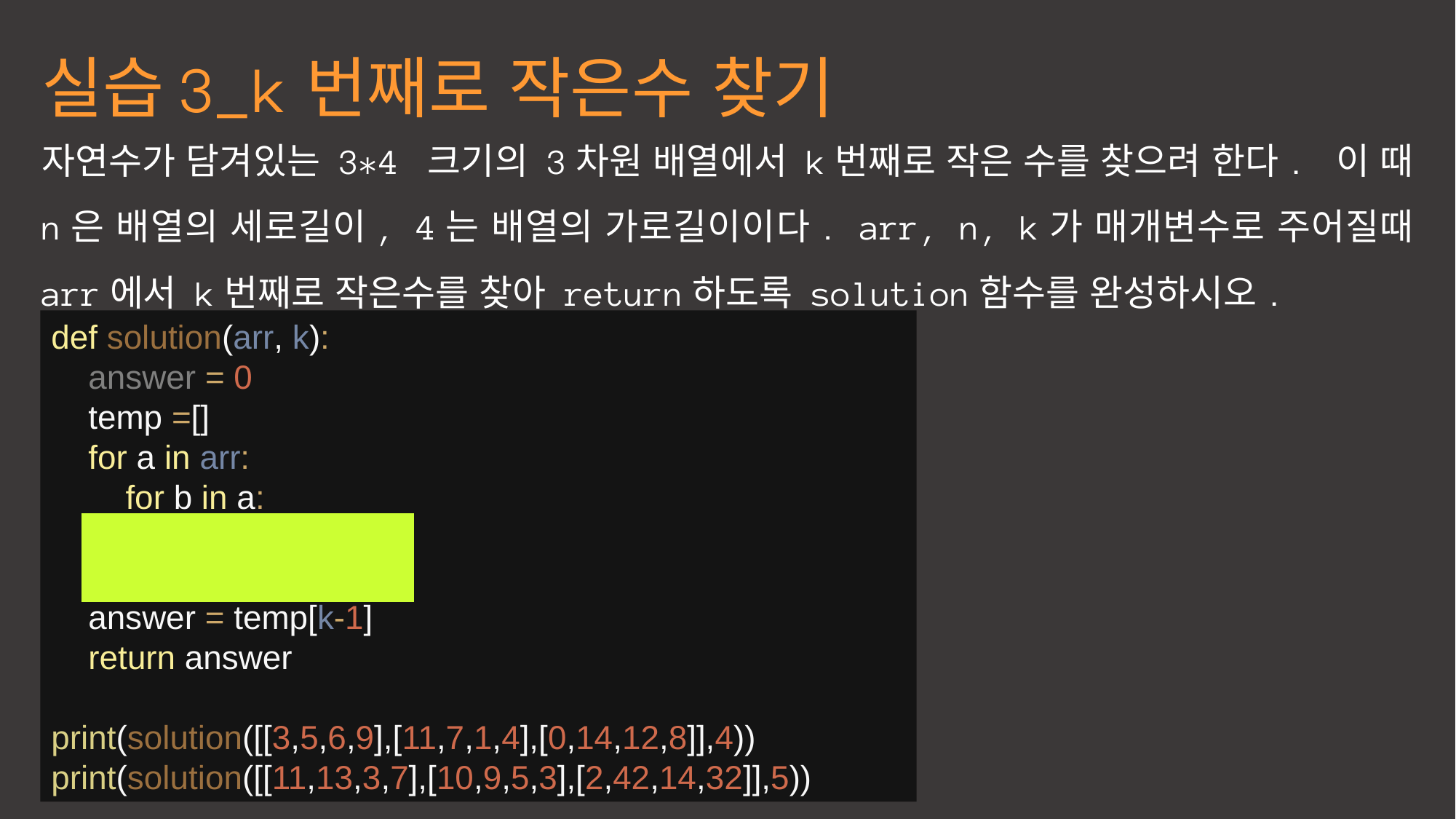

실습3_k번째로 작은수 찾기

자연수가 담겨있는 3*4 크기의 3차원 배열에서 k번째로 작은 수를 찾으려 한다. 이 때 n은 배열의 세로길이, 4는 배열의 가로길이이다. arr, n, k가 매개변수로 주어질때 arr에서 k번째로 작은수를 찾아 return하도록 solution함수를 완성하시오.
def solution(arr, k):
    answer = 0
    temp =[]
    for a in arr:
        for b in a:
            temp.append(b)
    temp.sort()
    answer = temp[k-1]
    return answer
print(solution([[3,5,6,9],[11,7,1,4],[0,14,12,8]],4))
print(solution([[11,13,3,7],[10,9,5,3],[2,42,14,32]],5))